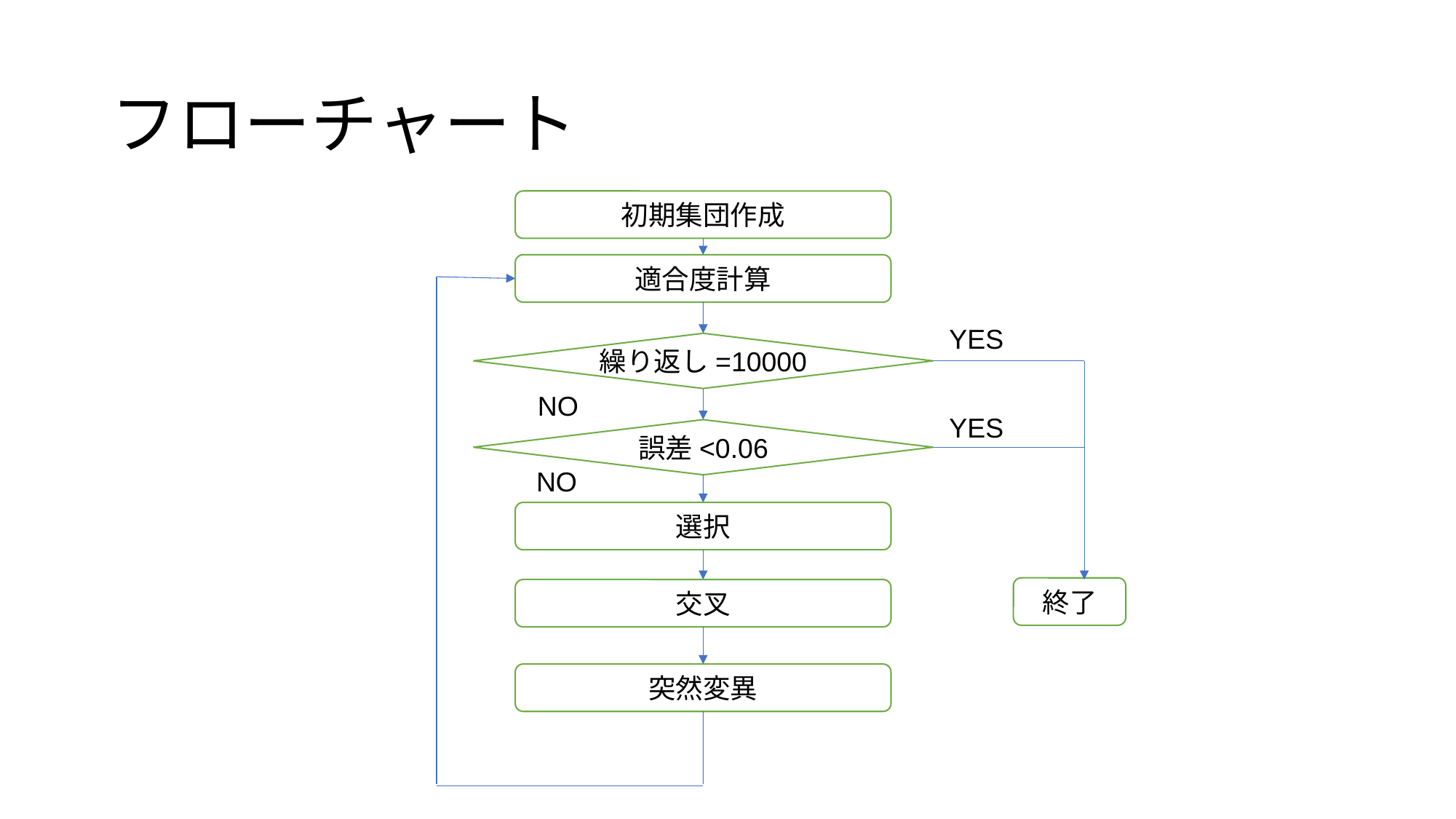

# フローチャート
初期集団作成
適合度計算
YES
繰り返し=10000
NO
YES
誤差<0.06
NO
選択
終了
交叉
突然変異